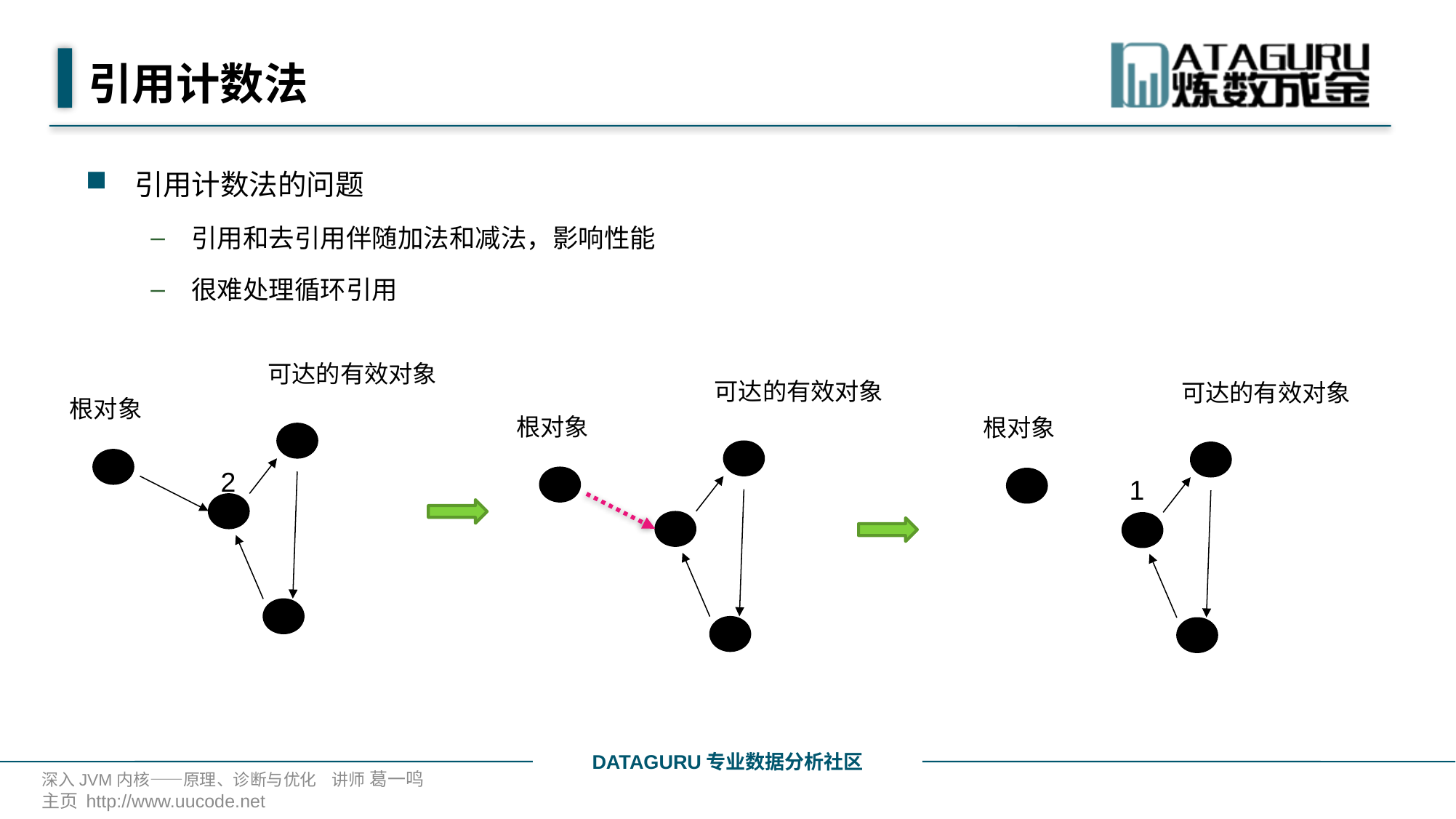

# 引用计数法
引用计数法的问题
引用和去引用伴随加法和减法，影响性能
很难处理循环引用
可达的有效对象
根对象

可达的有效对象
根对象

可达的有效对象
根对象

2
1